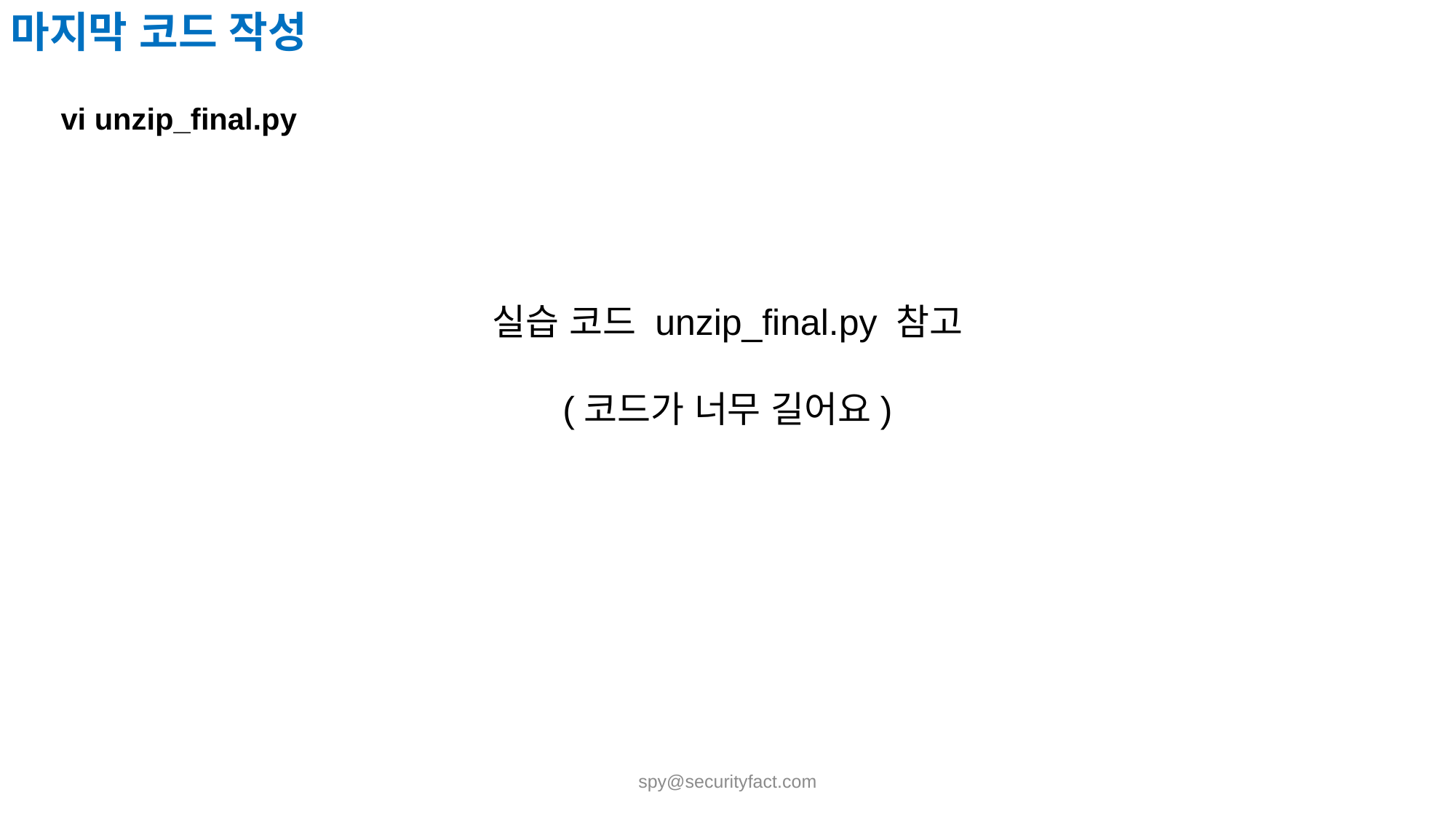

마지막 코드 작성
vi unzip_final.py
실습 코드 unzip_final.py 참고

(코드가 너무 길어요)
spy@securityfact.com